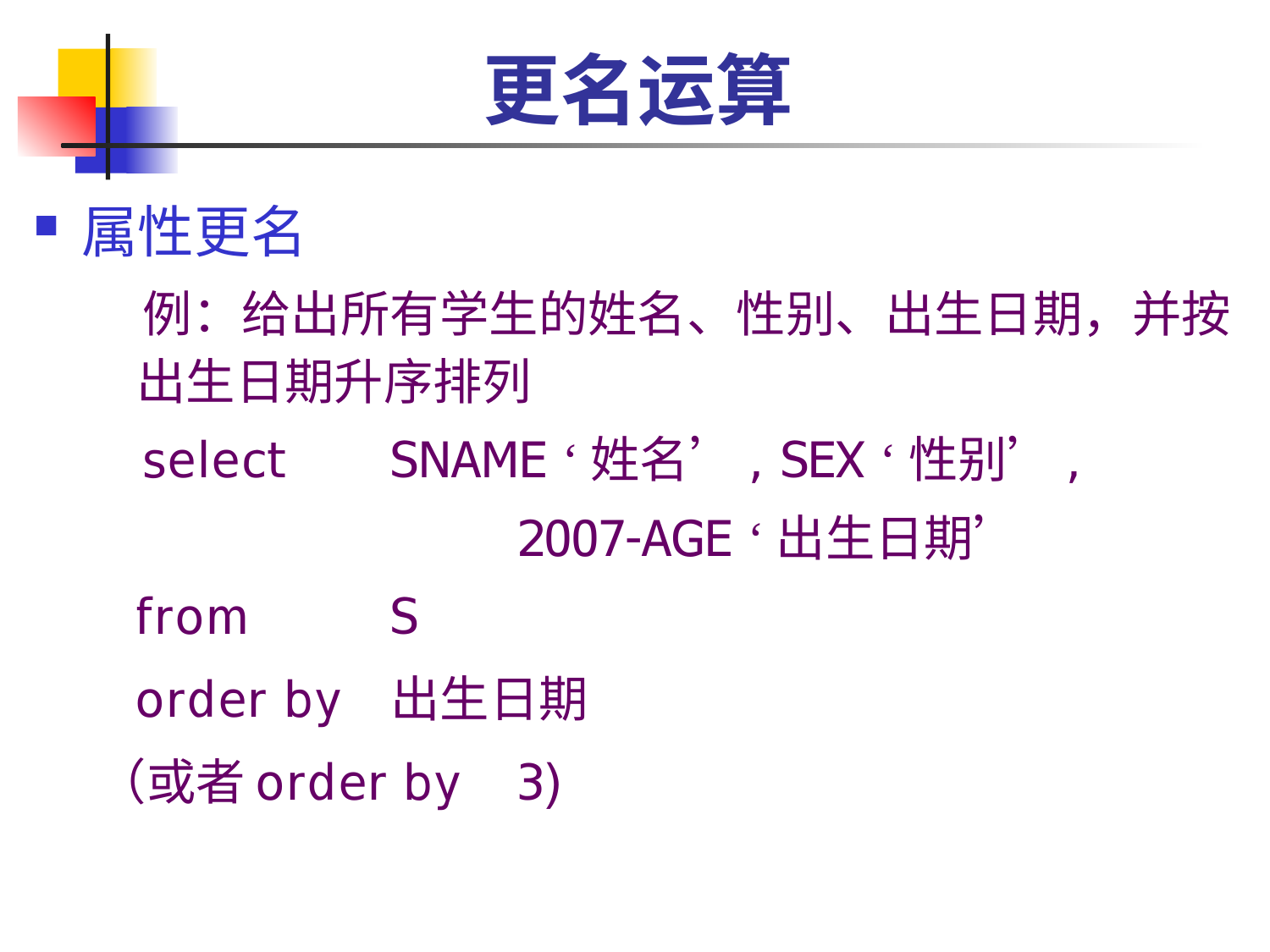

# 更名运算
属性更名
   例：给出所有学生的姓名、性别、出生日期，并按出生日期升序排列
   select	SNAME ‘姓名’, SEX ‘性别’,
				2007-AGE ‘出生日期’
	from     	S
	order by	出生日期
（或者order by	3)